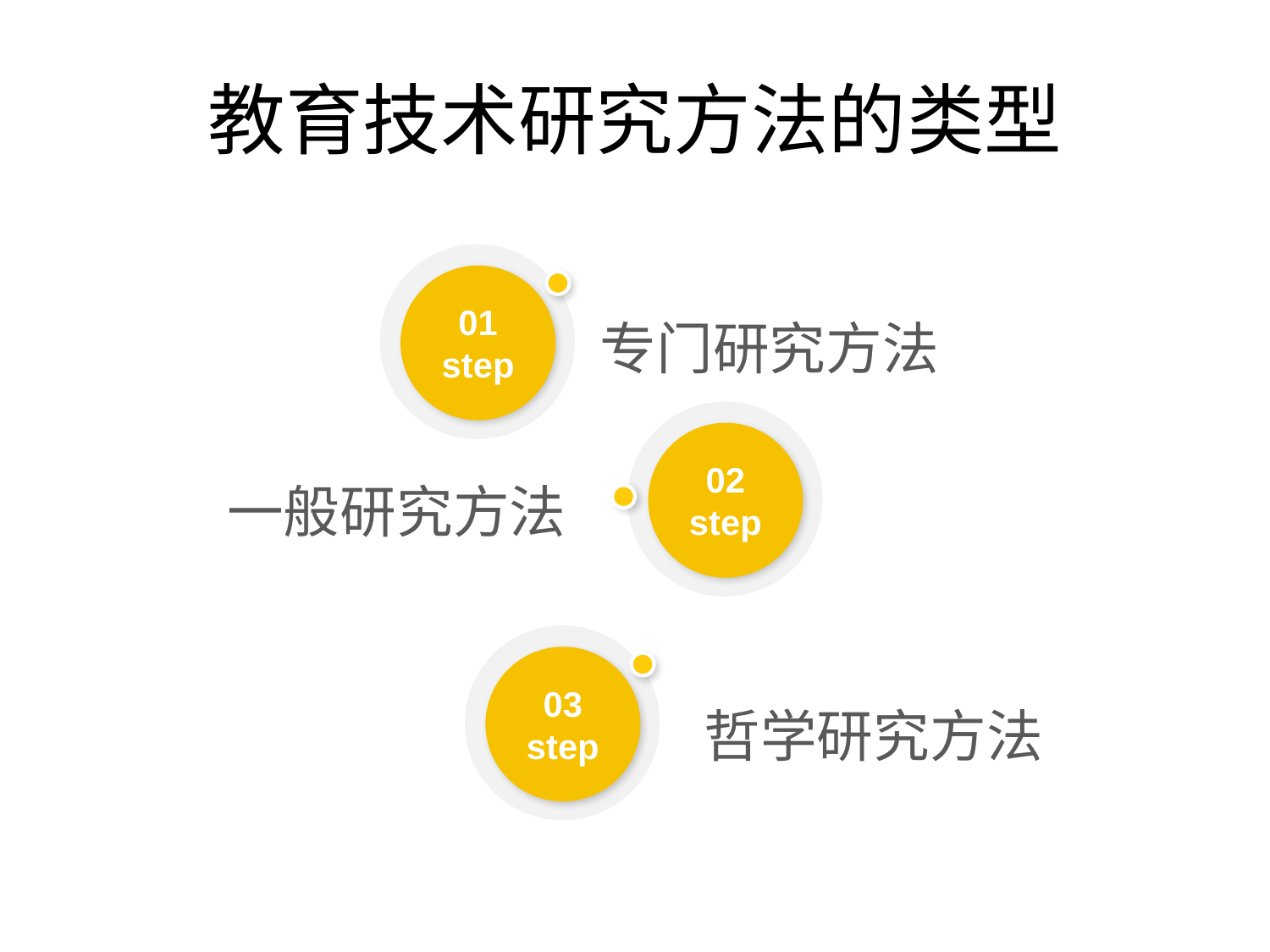

# 教育技术研究方法的类型

01
step

专门研究方法

02
step
一般研究方法

03
step

哲学研究方法